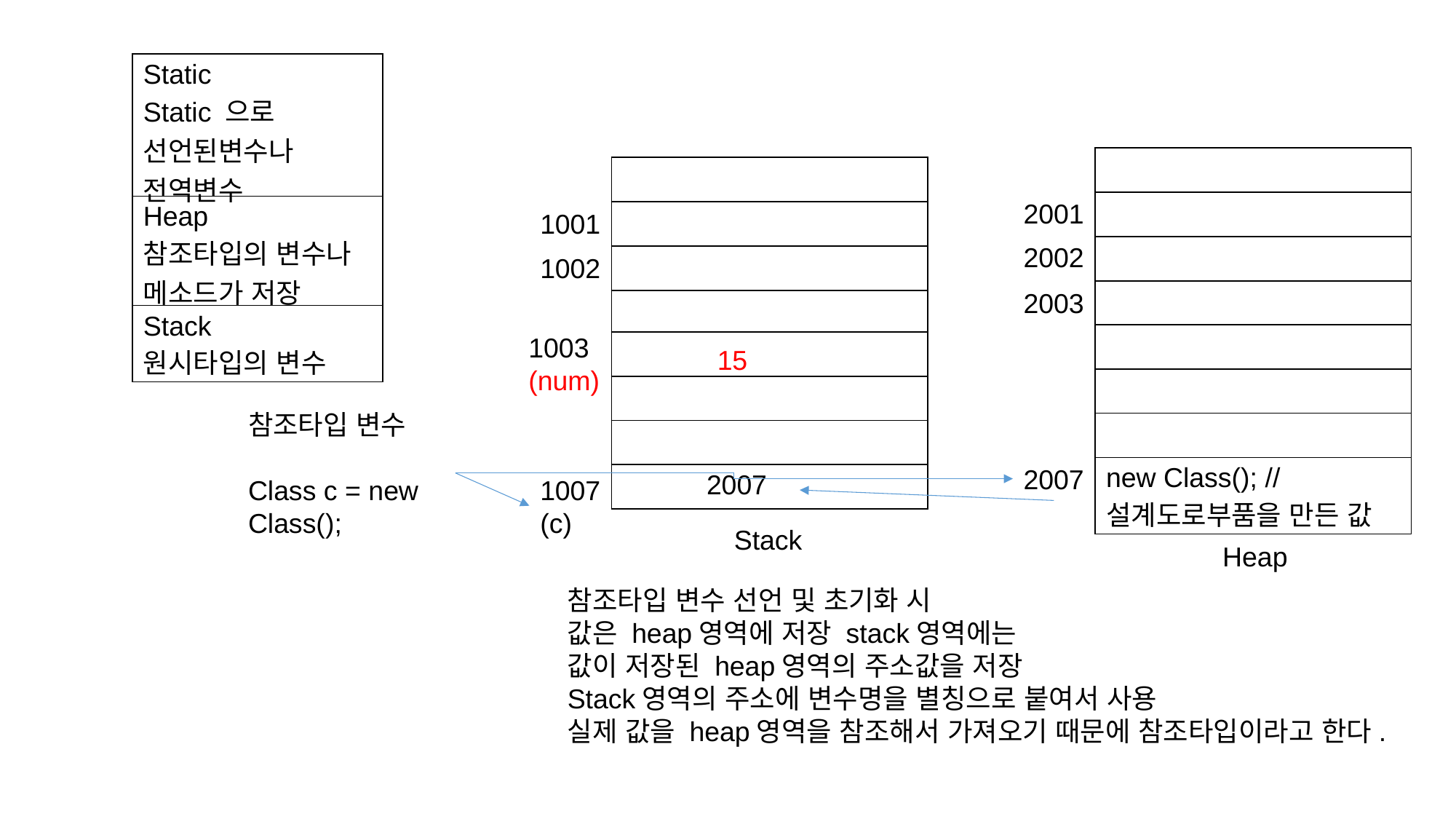

| Static Static 으로 선언된변수나 전역변수 |
| --- |
| Heap 참조타입의 변수나 메소드가 저장 |
| Stack 원시타입의 변수 |
|  |
| --- |
|  |
|  |
|  |
|  |
|  |
|  |
| new Class(); //설계도로부품을 만든 값 |
|  |
| --- |
|  |
|  |
|  |
|  |
|  |
|  |
| 2007 |
2001
1001
2002
1002
2003
1003
(num)
15
참조타입 변수

Class c = new Class();
2007
1007
(c)
Stack
Heap
참조타입 변수 선언 및 초기화 시
값은 heap영역에 저장 stack영역에는
값이 저장된 heap영역의 주소값을 저장
Stack영역의 주소에 변수명을 별칭으로 붙여서 사용
실제 값을 heap영역을 참조해서 가져오기 때문에 참조타입이라고 한다.